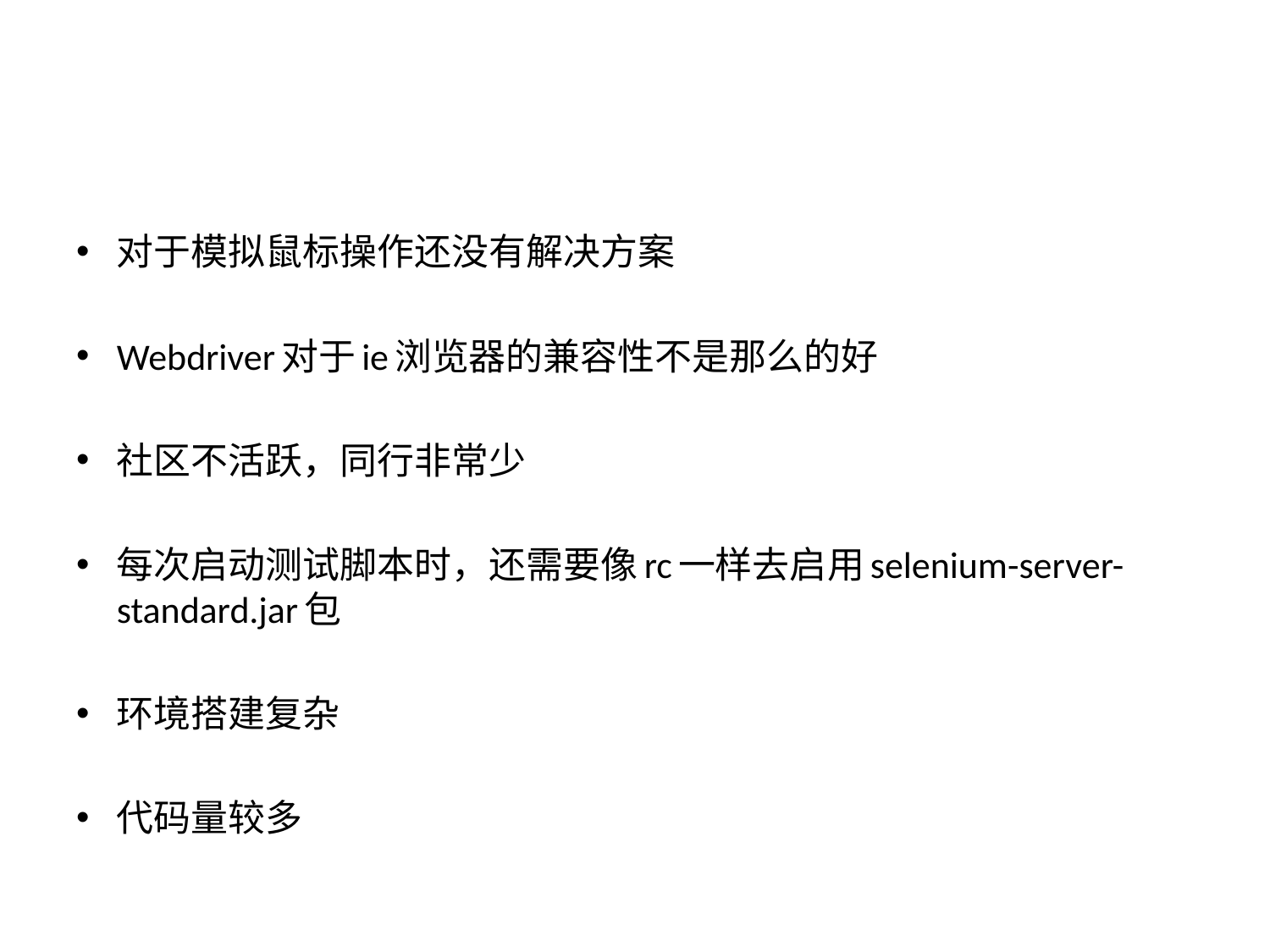

#
对于模拟鼠标操作还没有解决方案

Webdriver对于ie浏览器的兼容性不是那么的好

社区不活跃，同行非常少

每次启动测试脚本时，还需要像rc一样去启用selenium-server-standard.jar包

环境搭建复杂

代码量较多